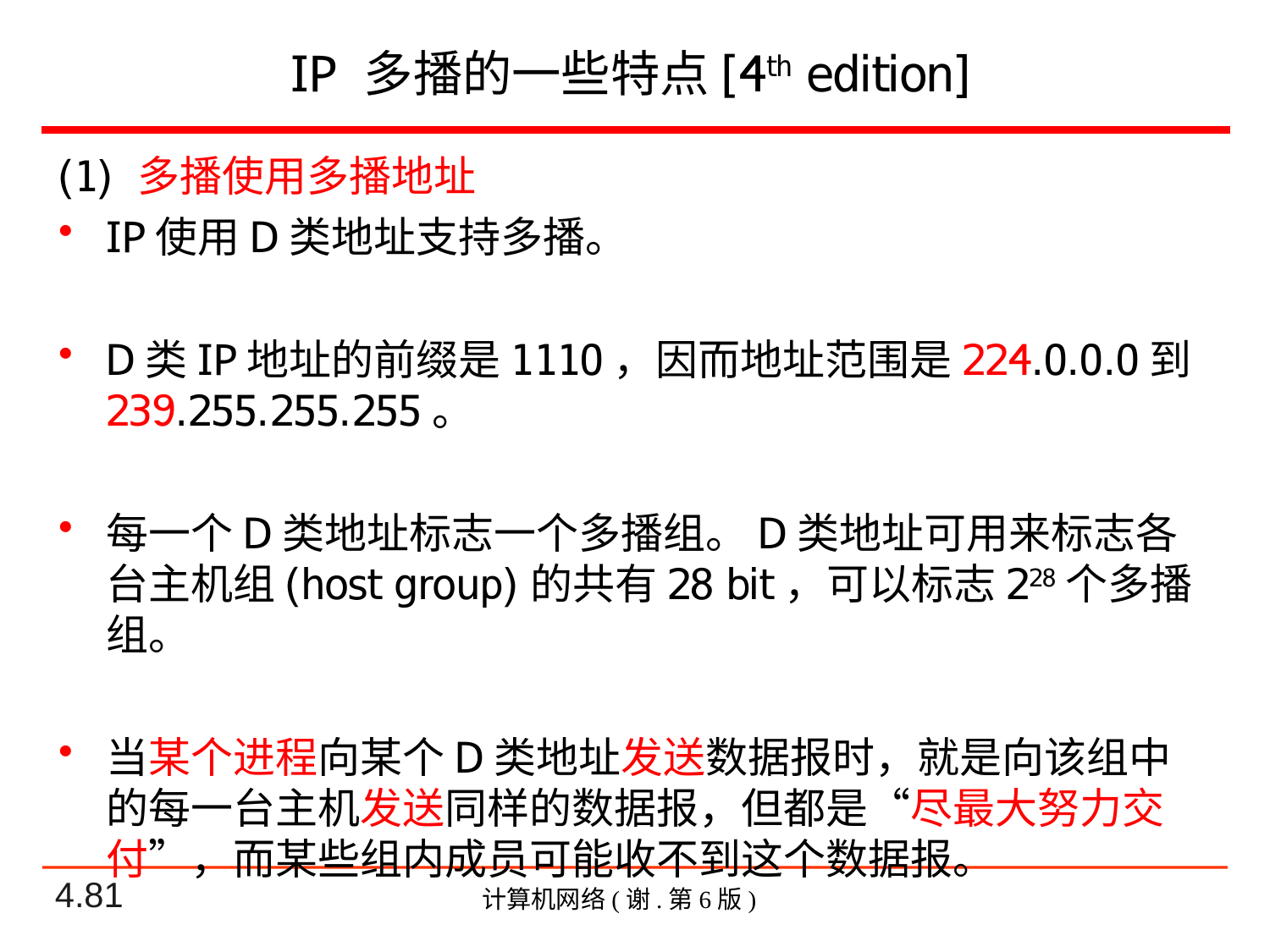

# IP 多播的一些特点[4th edition]
(1) 多播使用多播地址
IP使用D类地址支持多播。

D类IP地址的前缀是1110，因而地址范围是224.0.0.0到239.255.255.255。

每一个D类地址标志一个多播组。D类地址可用来标志各台主机组(host group)的共有28 bit，可以标志228个多播组。

当某个进程向某个D类地址发送数据报时，就是向该组中的每一台主机发送同样的数据报，但都是“尽最大努力交付”，而某些组内成员可能收不到这个数据报。